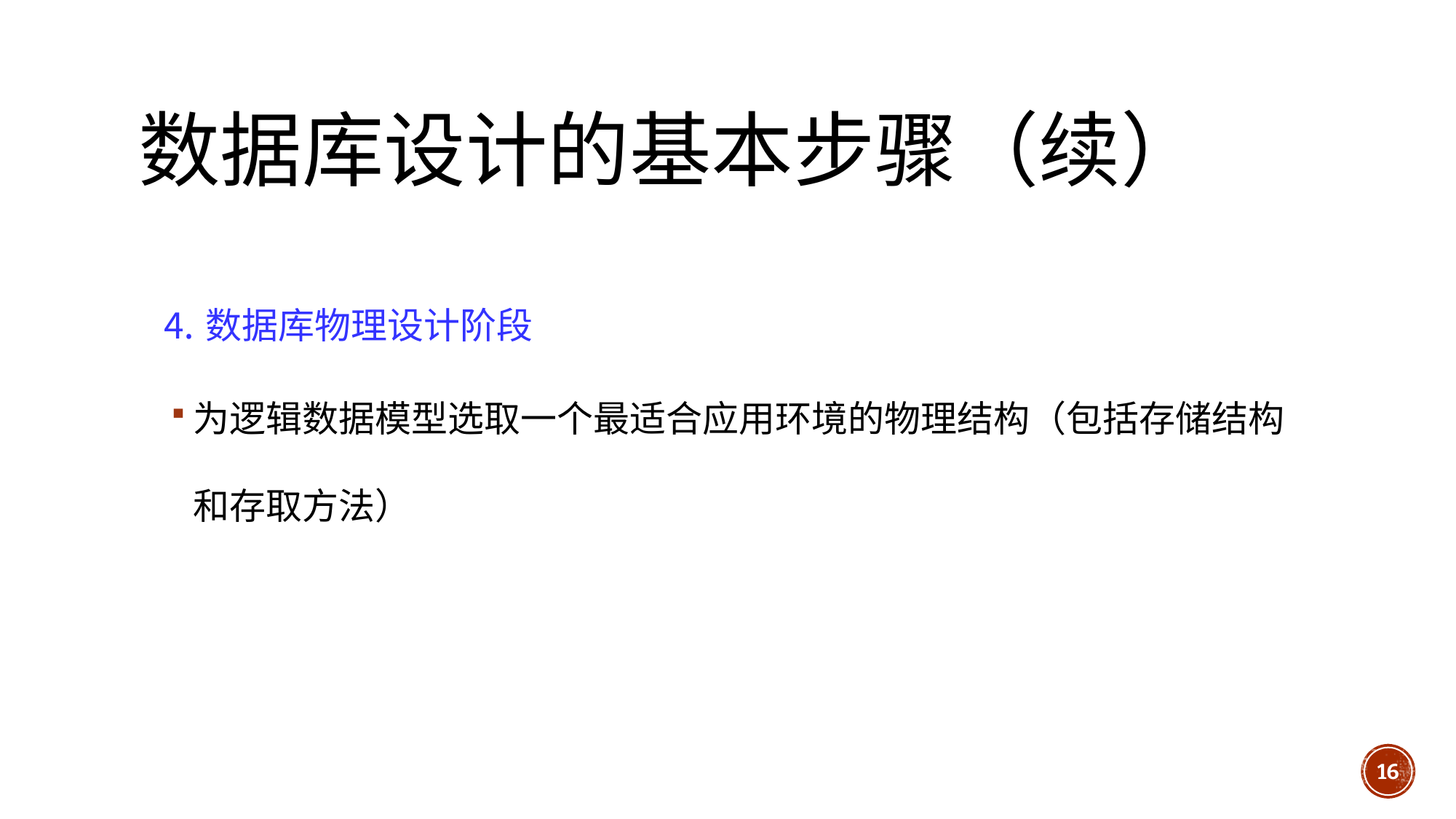

# 数据库设计的基本步骤（续）
	⒋数据库物理设计阶段
为逻辑数据模型选取一个最适合应用环境的物理结构（包括存储结构和存取方法）
16